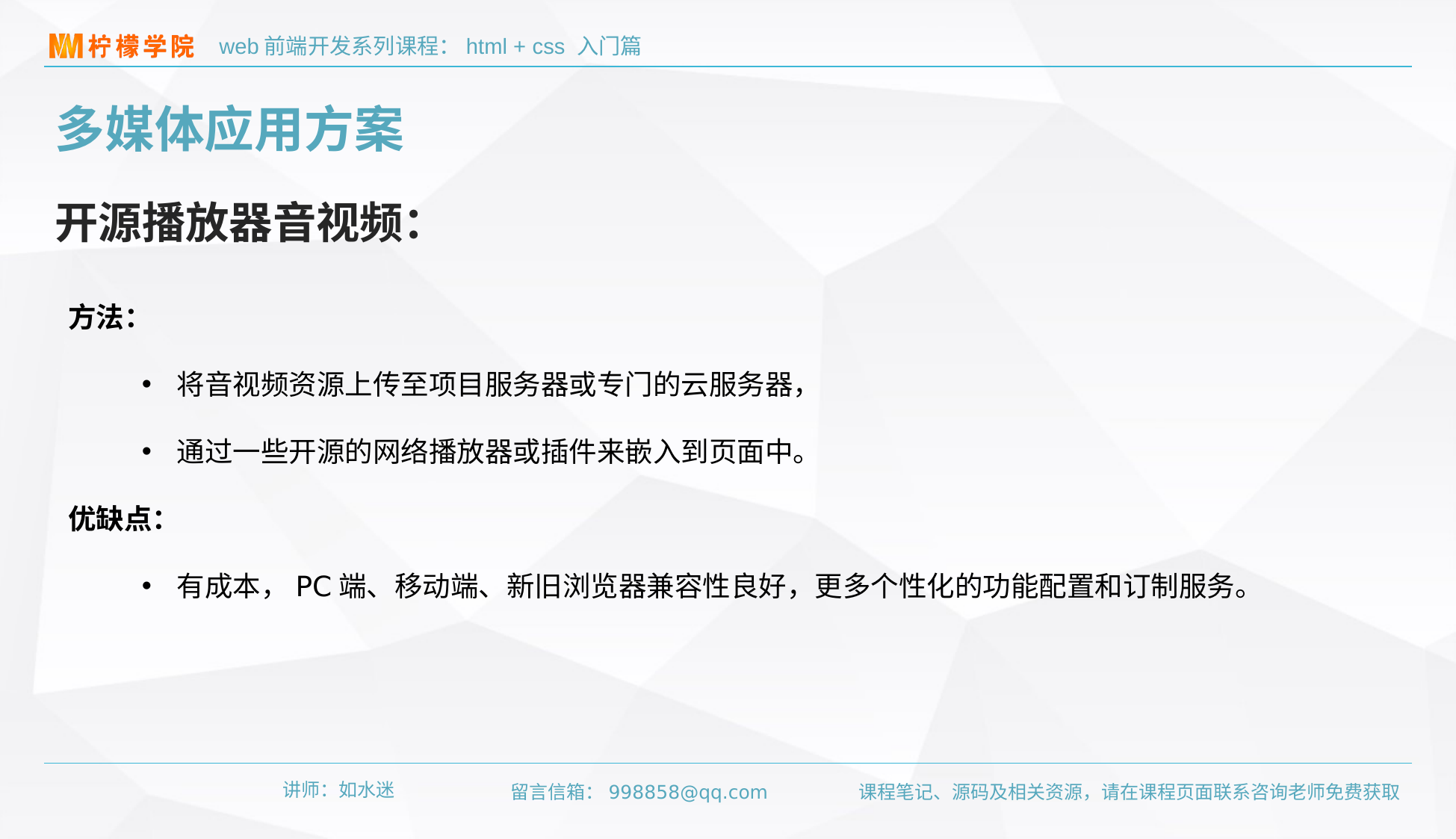

多媒体应用方案
开源播放器音视频：
方法：
将音视频资源上传至项目服务器或专门的云服务器，
通过一些开源的网络播放器或插件来嵌入到页面中。
优缺点：
有成本，PC端、移动端、新旧浏览器兼容性良好，更多个性化的功能配置和订制服务。